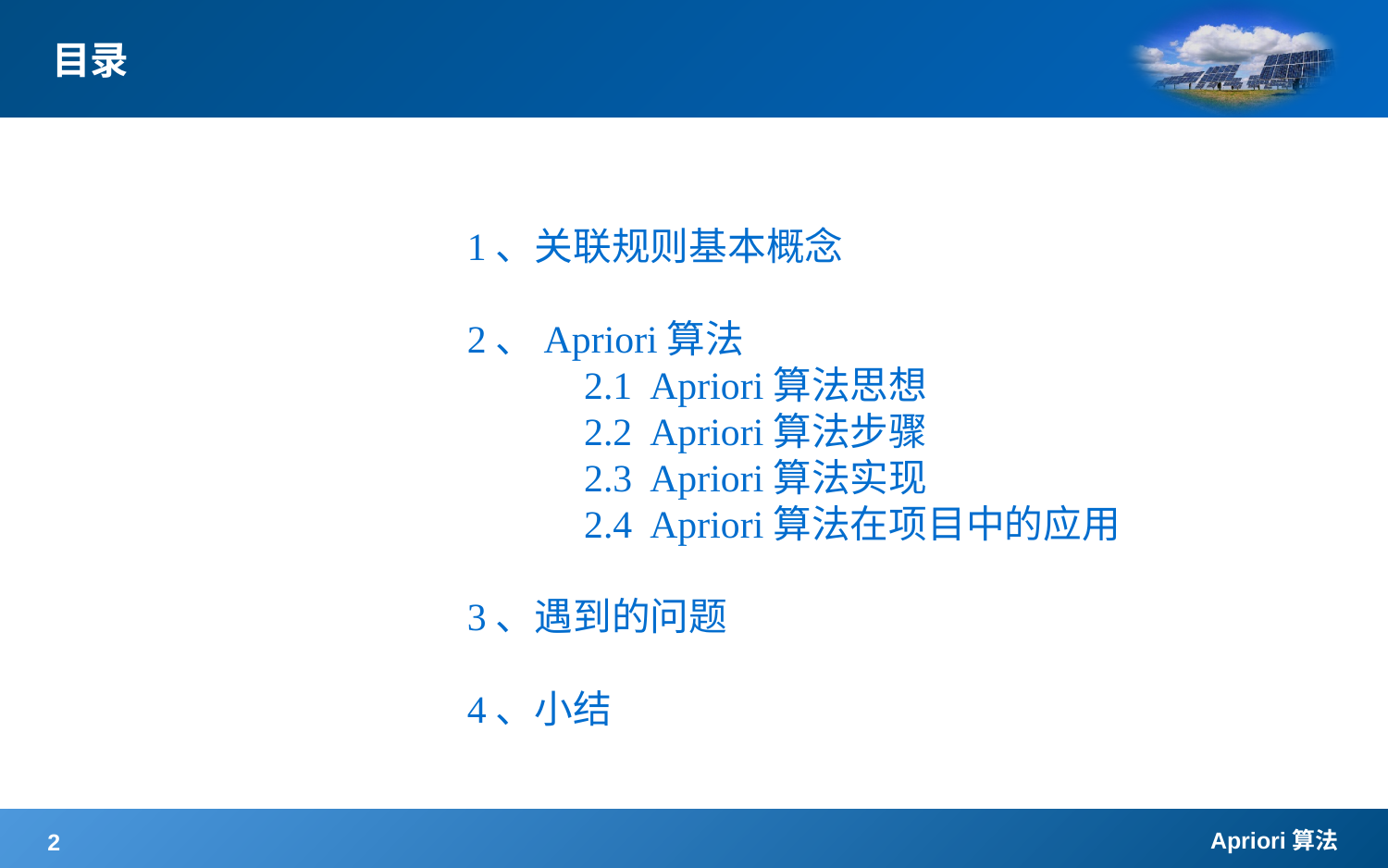

目录
1、关联规则基本概念

2、Apriori算法
            2.1  Apriori算法思想
            2.2  Apriori算法步骤
            2.3  Apriori算法实现
            2.4  Apriori算法在项目中的应用

3、遇到的问题

4、小结